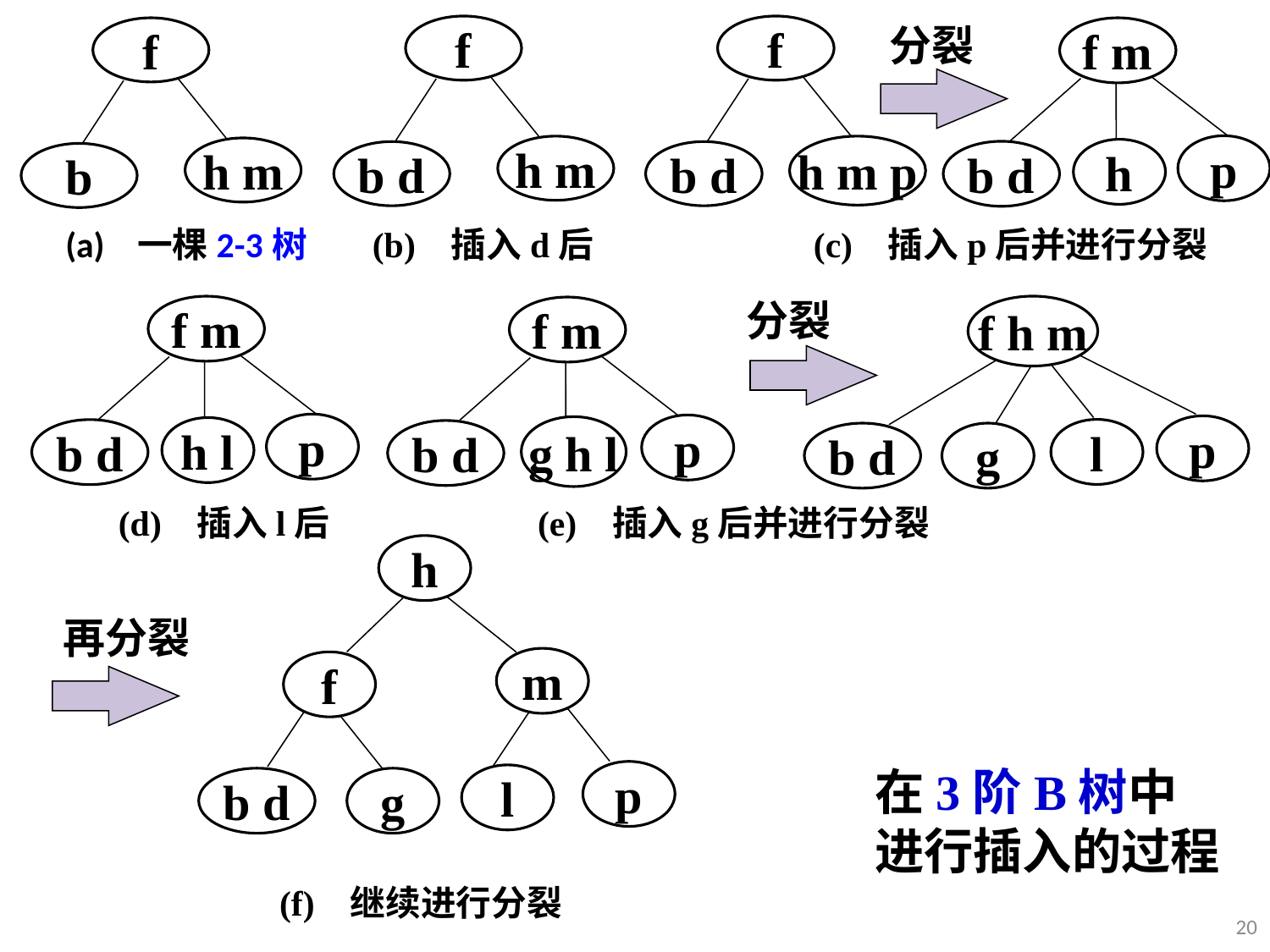

f

h m
b d
(b)   插入d后
f

h m p
b d
分裂
f

h m
b
(a)   一棵2-3树
f m

p
h
b d

(c)   插入p后并进行分裂
分裂
f m

p
h l
b d
(d)   插入l后
f h m

p
l
b d
g
f m

p
g h l
b d

(e)   插入g后并进行分裂
h

m
f

p
l
b d
g
再分裂

在3阶B树中
进行插入的过程
(f)   继续进行分裂
20